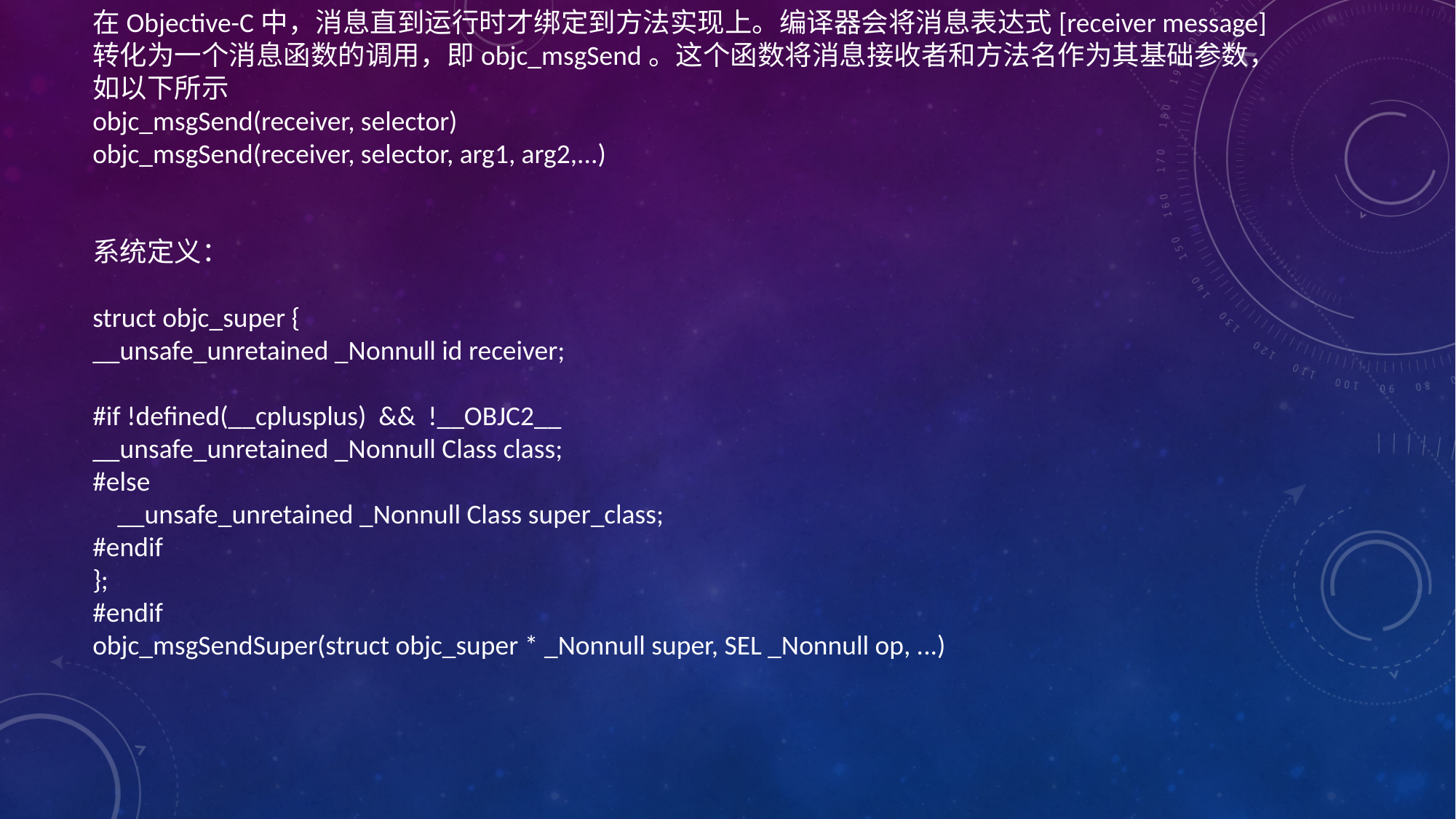

在Objective-C中，消息直到运行时才绑定到方法实现上。编译器会将消息表达式[receiver message]转化为一个消息函数的调用，即objc_msgSend。这个函数将消息接收者和方法名作为其基础参数，如以下所示
objc_msgSend(receiver, selector)
objc_msgSend(receiver, selector, arg1, arg2,...)

系统定义：

struct objc_super {
__unsafe_unretained _Nonnull id receiver;

#if !defined(__cplusplus)  &&  !__OBJC2__
__unsafe_unretained _Nonnull Class class;
#else
    __unsafe_unretained _Nonnull Class super_class;
#endif
};
#endif
objc_msgSendSuper(struct objc_super * _Nonnull super, SEL _Nonnull op, ...)